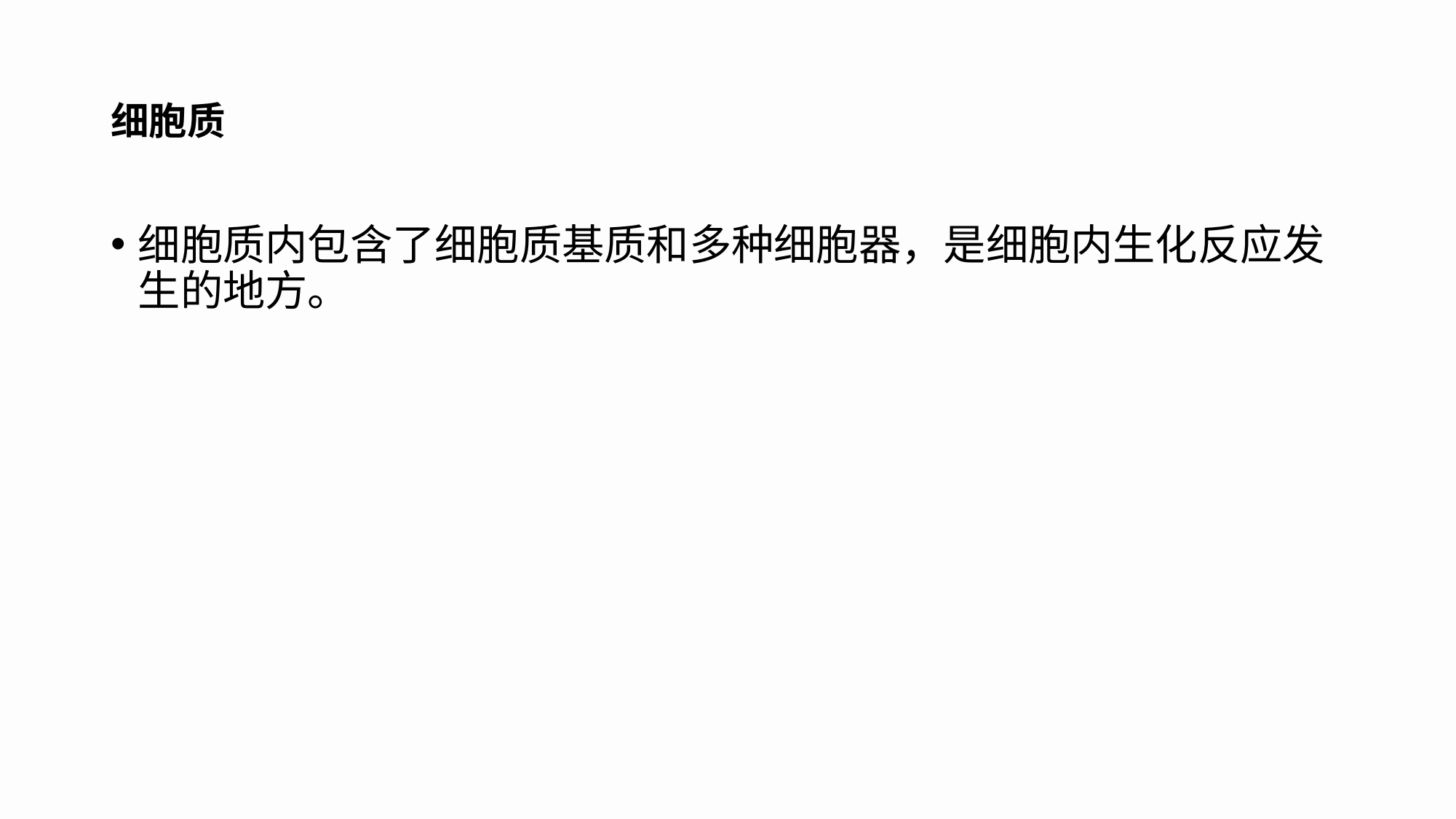

# 细胞质
细胞质内包含了细胞质基质和多种细胞器，是细胞内生化反应发生的地方。